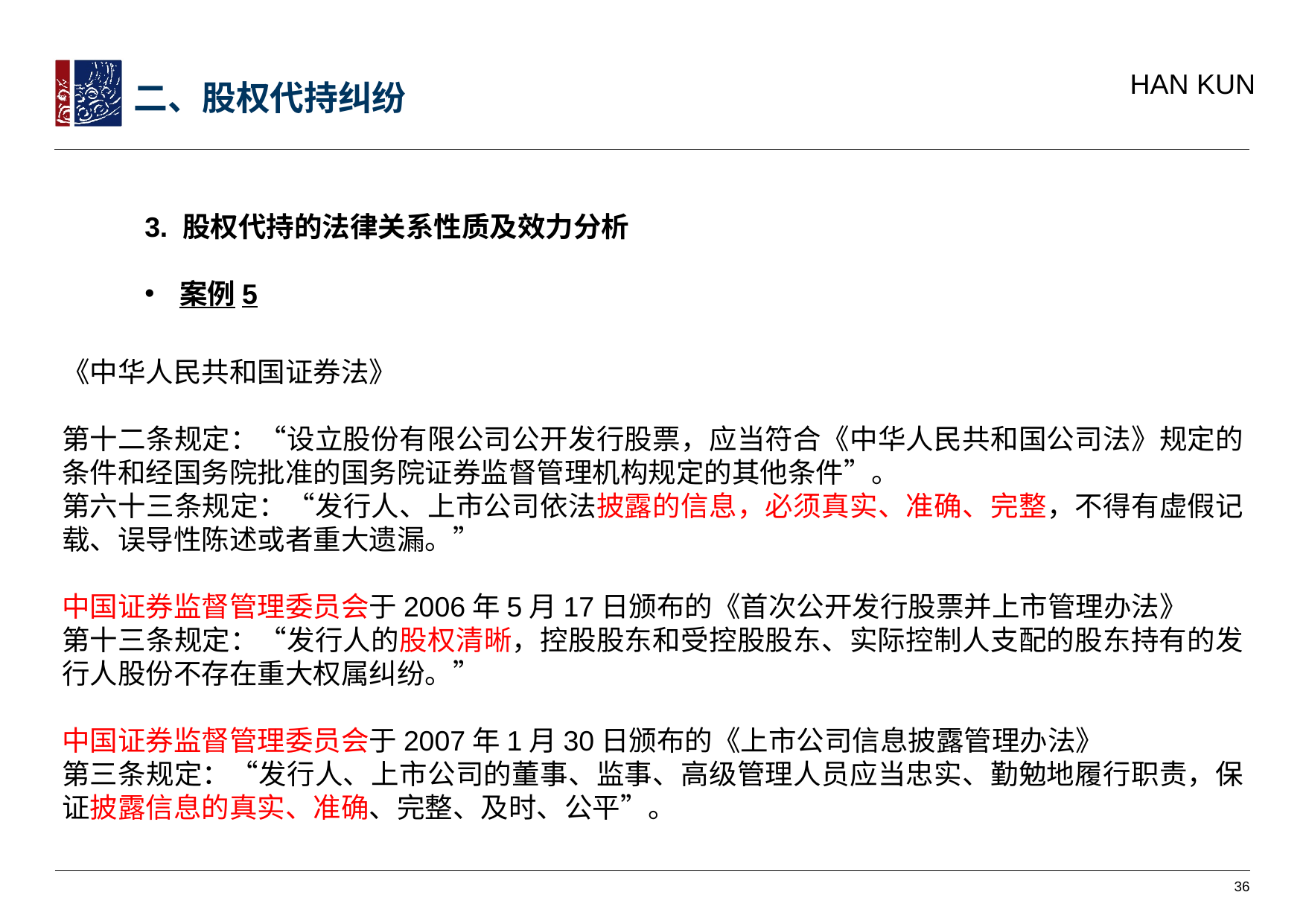

二、股权代持纠纷
3. 股权代持的法律关系性质及效力分析

案例5
《中华人民共和国证券法》

第十二条规定：“设立股份有限公司公开发行股票，应当符合《中华人民共和国公司法》规定的条件和经国务院批准的国务院证券监督管理机构规定的其他条件”。
第六十三条规定：“发行人、上市公司依法披露的信息，必须真实、准确、完整，不得有虚假记载、误导性陈述或者重大遗漏。”

中国证券监督管理委员会于2006年5月17日颁布的《首次公开发行股票并上市管理办法》
第十三条规定：“发行人的股权清晰，控股股东和受控股股东、实际控制人支配的股东持有的发行人股份不存在重大权属纠纷。”

中国证券监督管理委员会于2007年1月30日颁布的《上市公司信息披露管理办法》
第三条规定：“发行人、上市公司的董事、监事、高级管理人员应当忠实、勤勉地履行职责，保证披露信息的真实、准确、完整、及时、公平”。